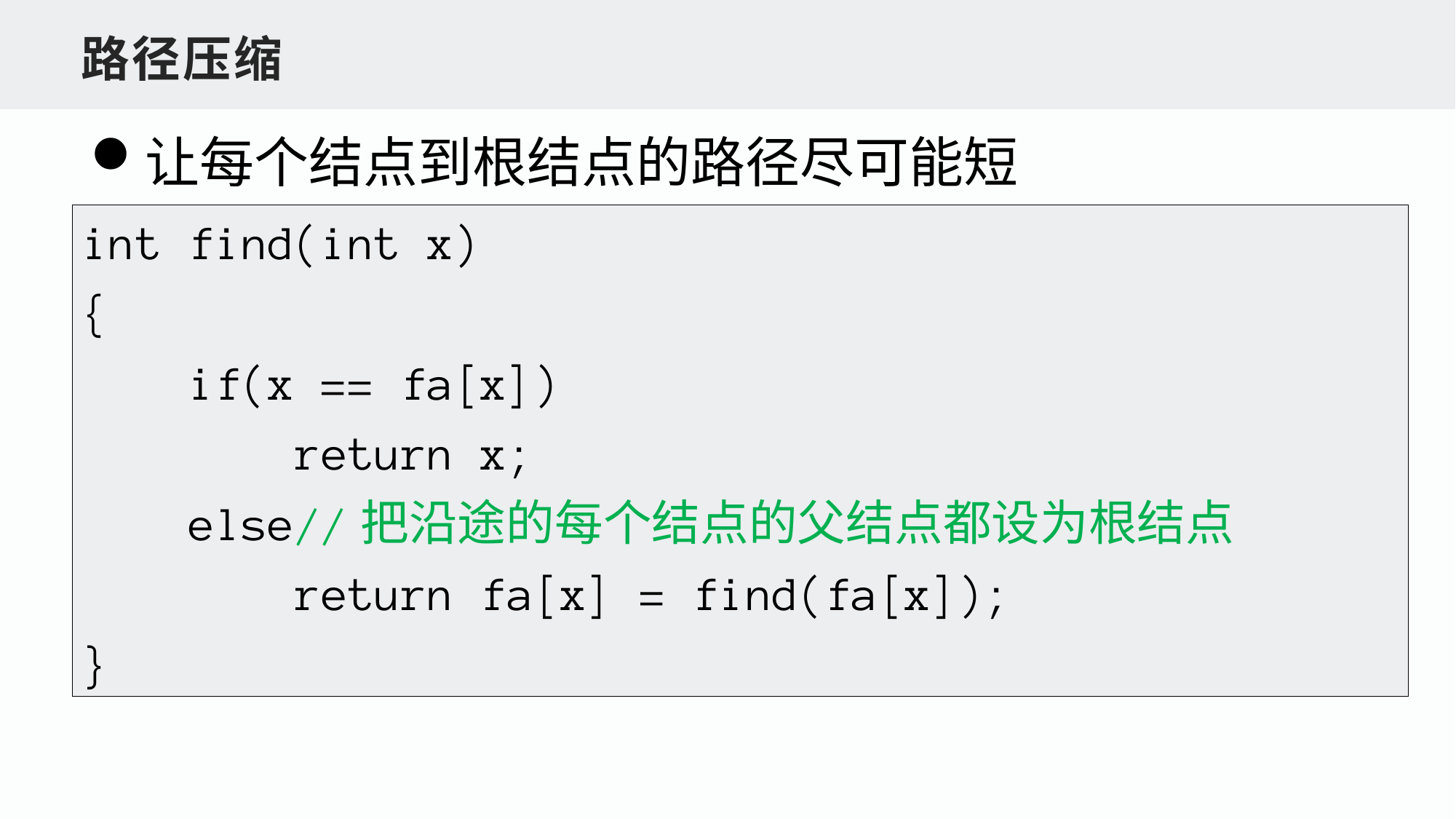

路径压缩
让每个结点到根结点的路径尽可能短
int find(int x)
{
    if(x == fa[x])
        return x;
    else//把沿途的每个结点的父结点都设为根结点
        return fa[x] = find(fa[x]);
}
16